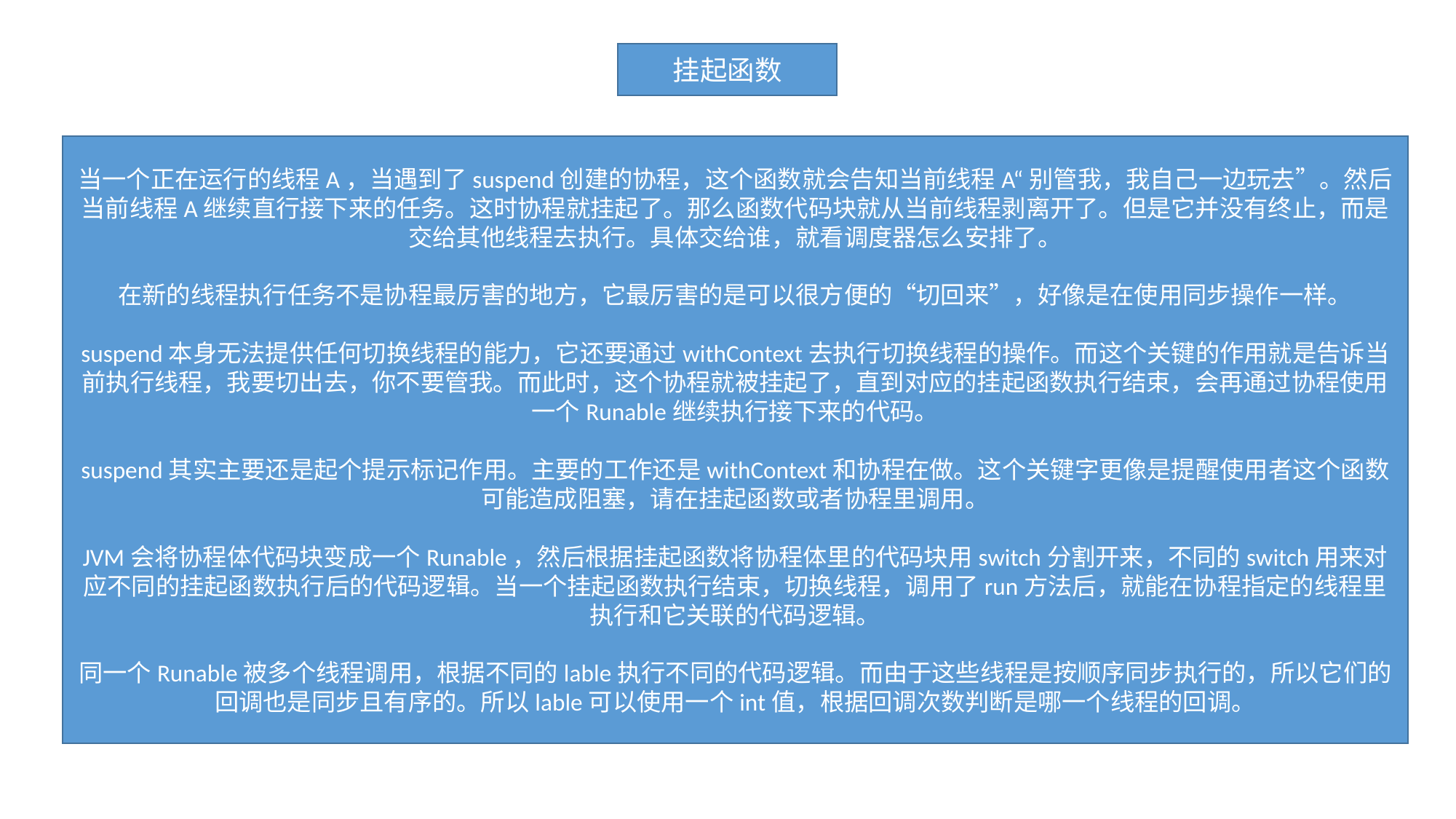

挂起函数
当一个正在运行的线程A，当遇到了suspend创建的协程，这个函数就会告知当前线程A“别管我，我自己一边玩去”。然后当前线程A继续直行接下来的任务。这时协程就挂起了。那么函数代码块就从当前线程剥离开了。但是它并没有终止，而是交给其他线程去执行。具体交给谁，就看调度器怎么安排了。

在新的线程执行任务不是协程最厉害的地方，它最厉害的是可以很方便的“切回来”，好像是在使用同步操作一样。

suspend本身无法提供任何切换线程的能力，它还要通过withContext去执行切换线程的操作。而这个关键的作用就是告诉当前执行线程，我要切出去，你不要管我。而此时，这个协程就被挂起了，直到对应的挂起函数执行结束，会再通过协程使用一个Runable继续执行接下来的代码。

suspend其实主要还是起个提示标记作用。主要的工作还是withContext和协程在做。这个关键字更像是提醒使用者这个函数可能造成阻塞，请在挂起函数或者协程里调用。

JVM会将协程体代码块变成一个Runable，然后根据挂起函数将协程体里的代码块用switch分割开来，不同的switch用来对应不同的挂起函数执行后的代码逻辑。当一个挂起函数执行结束，切换线程，调用了run方法后，就能在协程指定的线程里执行和它关联的代码逻辑。

同一个Runable被多个线程调用，根据不同的lable执行不同的代码逻辑。而由于这些线程是按顺序同步执行的，所以它们的回调也是同步且有序的。所以lable可以使用一个int值，根据回调次数判断是哪一个线程的回调。